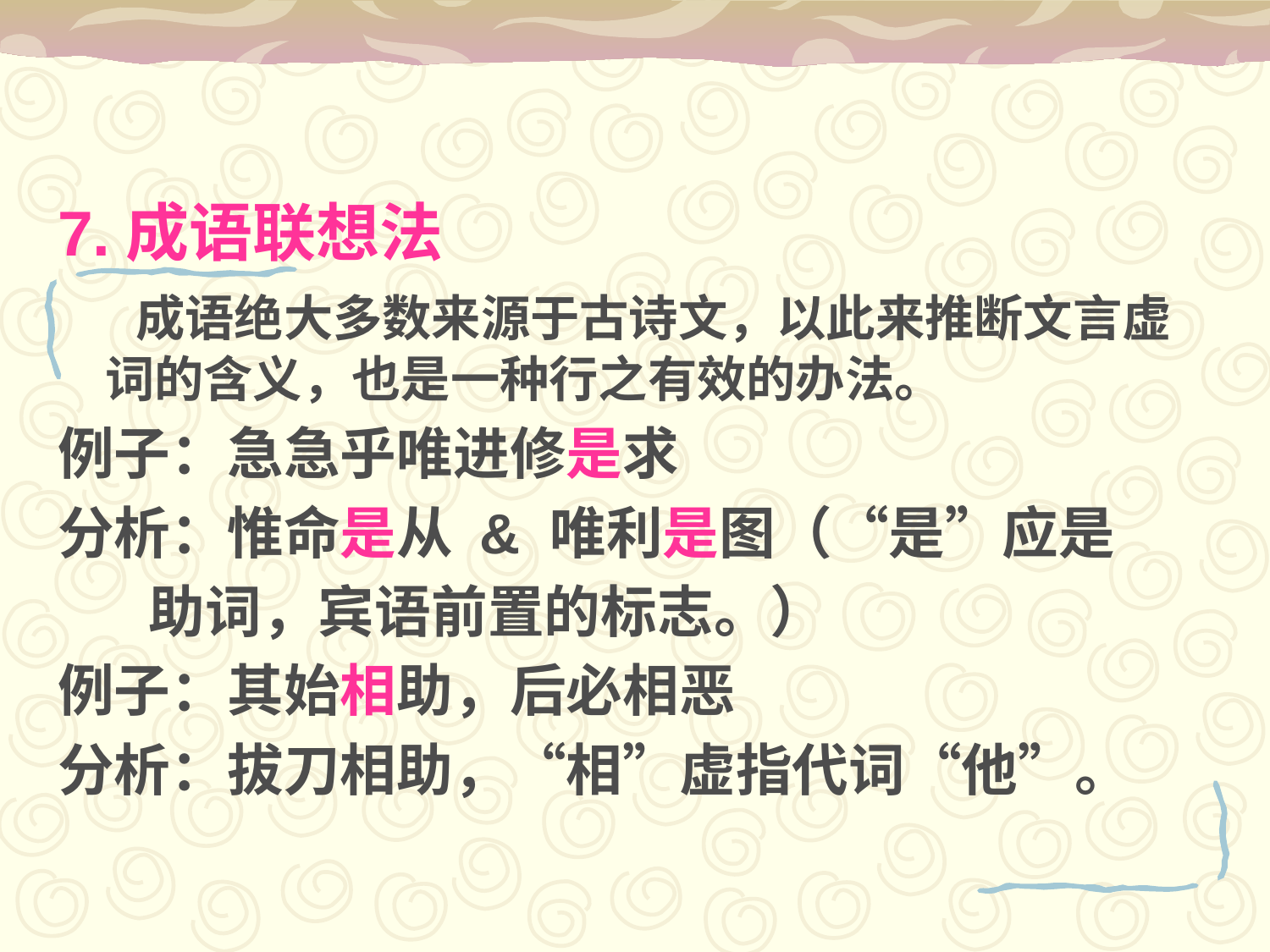

7.成语联想法
     成语绝大多数来源于古诗文，以此来推断文言虚词的含义，也是一种行之有效的办法。
例子：急急乎唯进修是求
分析：惟命是从 & 唯利是图（“是”应是
      助词，宾语前置的标志。）
例子：其始相助，后必相恶
分析：拔刀相助，“相”虚指代词“他”。